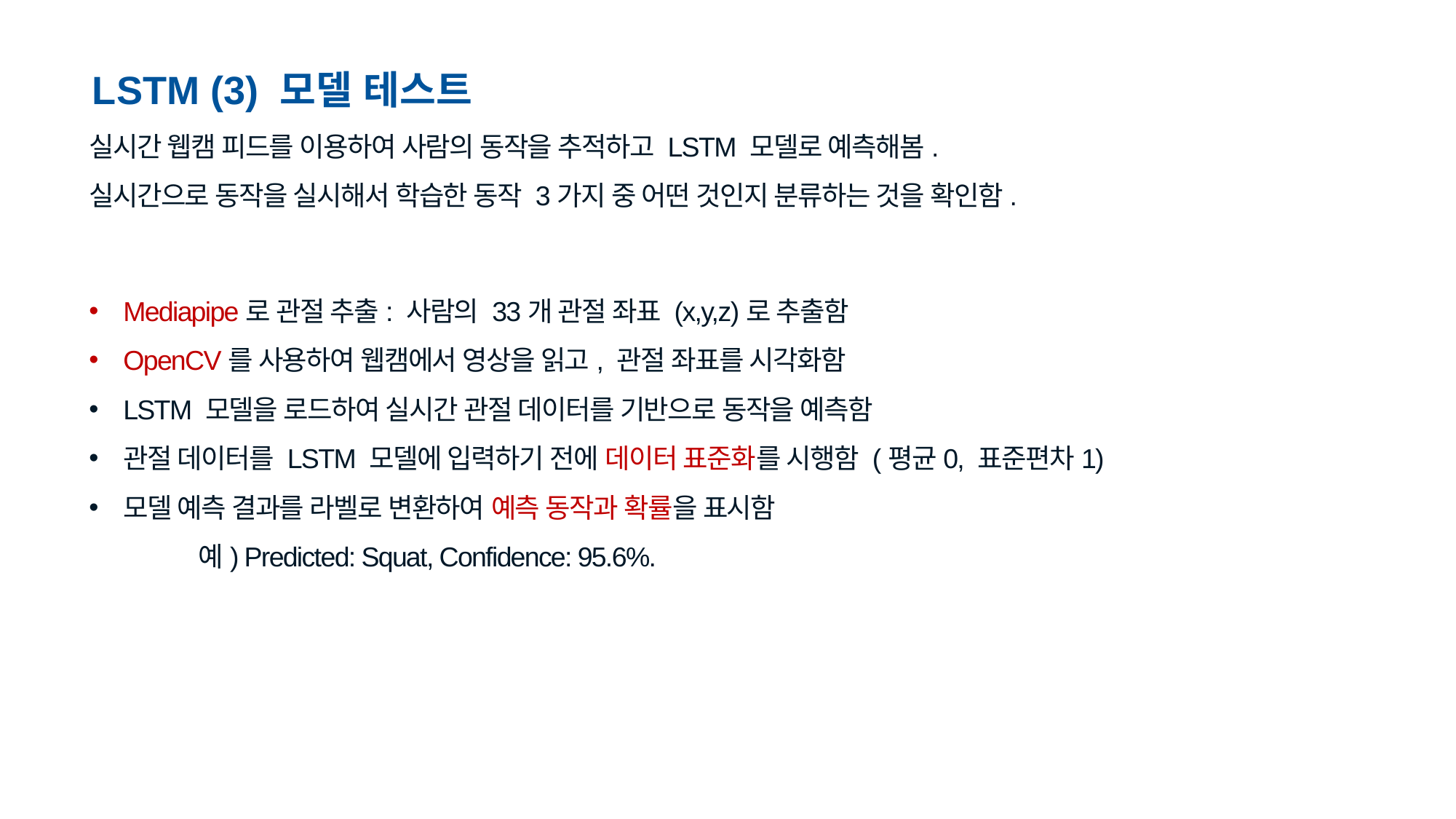

LSTM (3) 모델 테스트
실시간 웹캠 피드를 이용하여 사람의 동작을 추적하고 LSTM 모델로 예측해봄.
실시간으로 동작을 실시해서 학습한 동작 3가지 중 어떤 것인지 분류하는 것을 확인함.

Mediapipe로 관절 추출: 사람의 33개 관절 좌표 (x,y,z)로 추출함
OpenCV를 사용하여 웹캠에서 영상을 읽고, 관절 좌표를 시각화함
LSTM 모델을 로드하여 실시간 관절 데이터를 기반으로 동작을 예측함
관절 데이터를 LSTM 모델에 입력하기 전에 데이터 표준화를 시행함 (평균0, 표준편차1)
모델 예측 결과를 라벨로 변환하여 예측 동작과 확률을 표시함
	예) Predicted: Squat, Confidence: 95.6%.